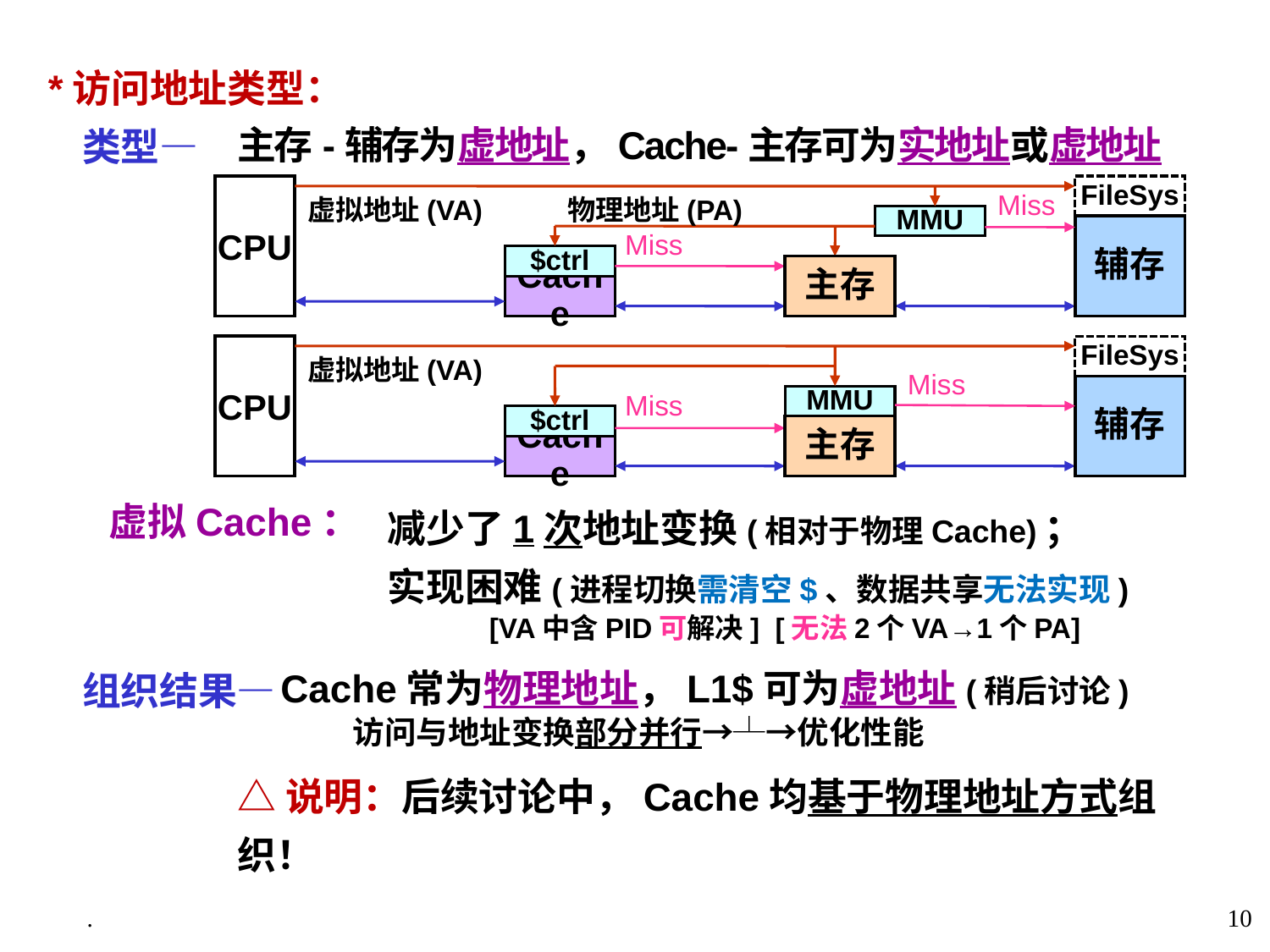

*访问地址类型：
    类型—

       虚拟Cache：

    组织结果—
主存-辅存为虚地址，Cache-主存可为实地址或虚地址
FileSys
CPU
Miss

物理地址(PA)
虚拟地址(VA)
MMU
辅存

Miss

$ctrl
主存

Cache

FileSys
CPU

虚拟地址(VA)
Miss

辅存
MMU
Miss

$ctrl
主存

Cache

减少了1次地址变换(相对于物理Cache)；
实现困难(进程切换需清空$、数据共享无法实现)
             [VA中含PID可解决]  [无法2个VA→1个PA]
    Cache常为物理地址，L1$可为虚地址(稍后讨论)
               访问与地址变换部分并行→┴→优化性能
△说明：后续讨论中，Cache均基于物理地址方式组织！
.
10